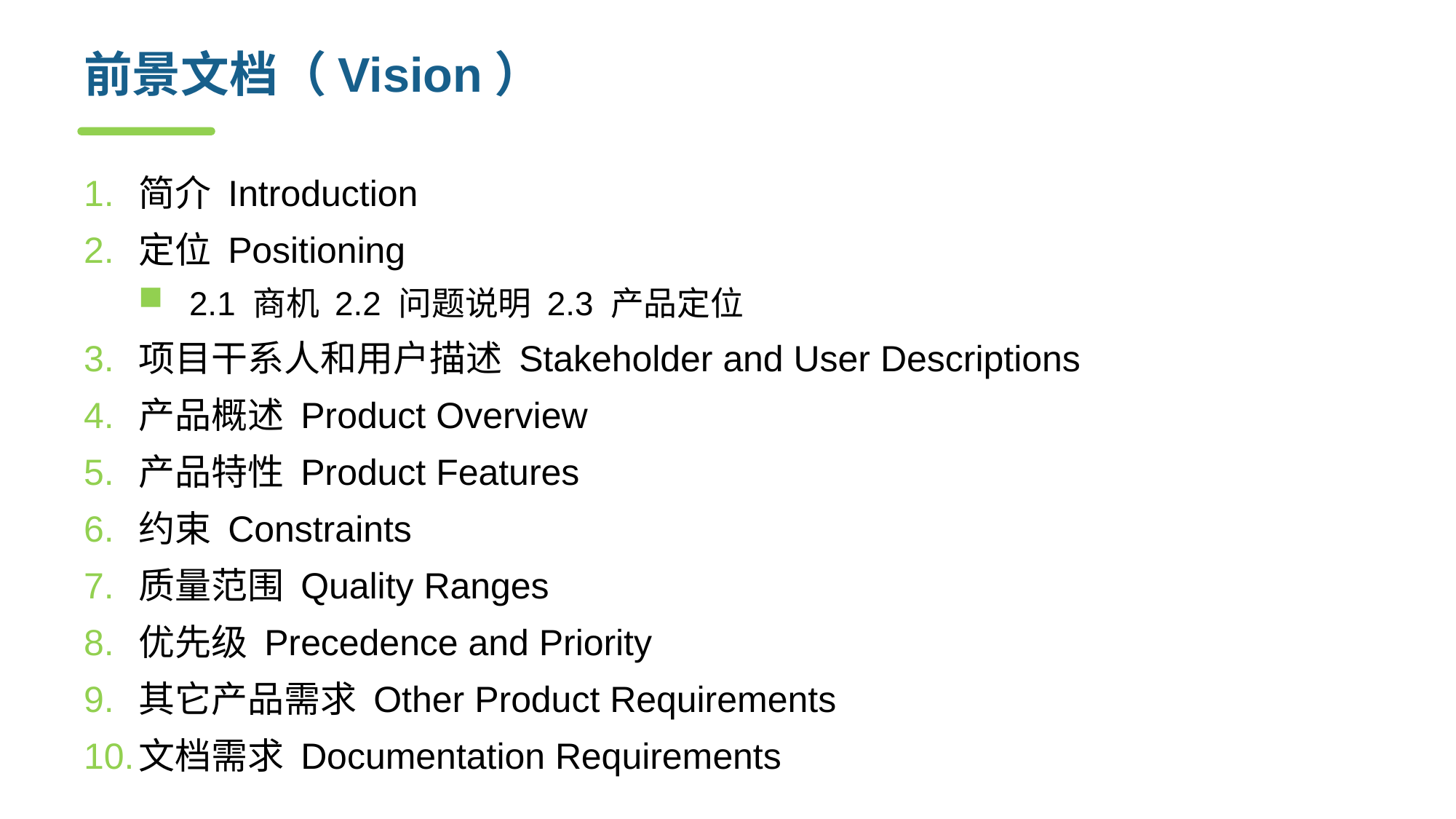

# 前景文档（Vision）
简介 Introduction
定位 Positioning
 2.1 商机 2.2 问题说明 2.3 产品定位
项目干系人和用户描述 Stakeholder and User Descriptions
产品概述 Product Overview
产品特性 Product Features
约束 Constraints
质量范围 Quality Ranges
优先级 Precedence and Priority
其它产品需求 Other Product Requirements
文档需求 Documentation Requirements
30